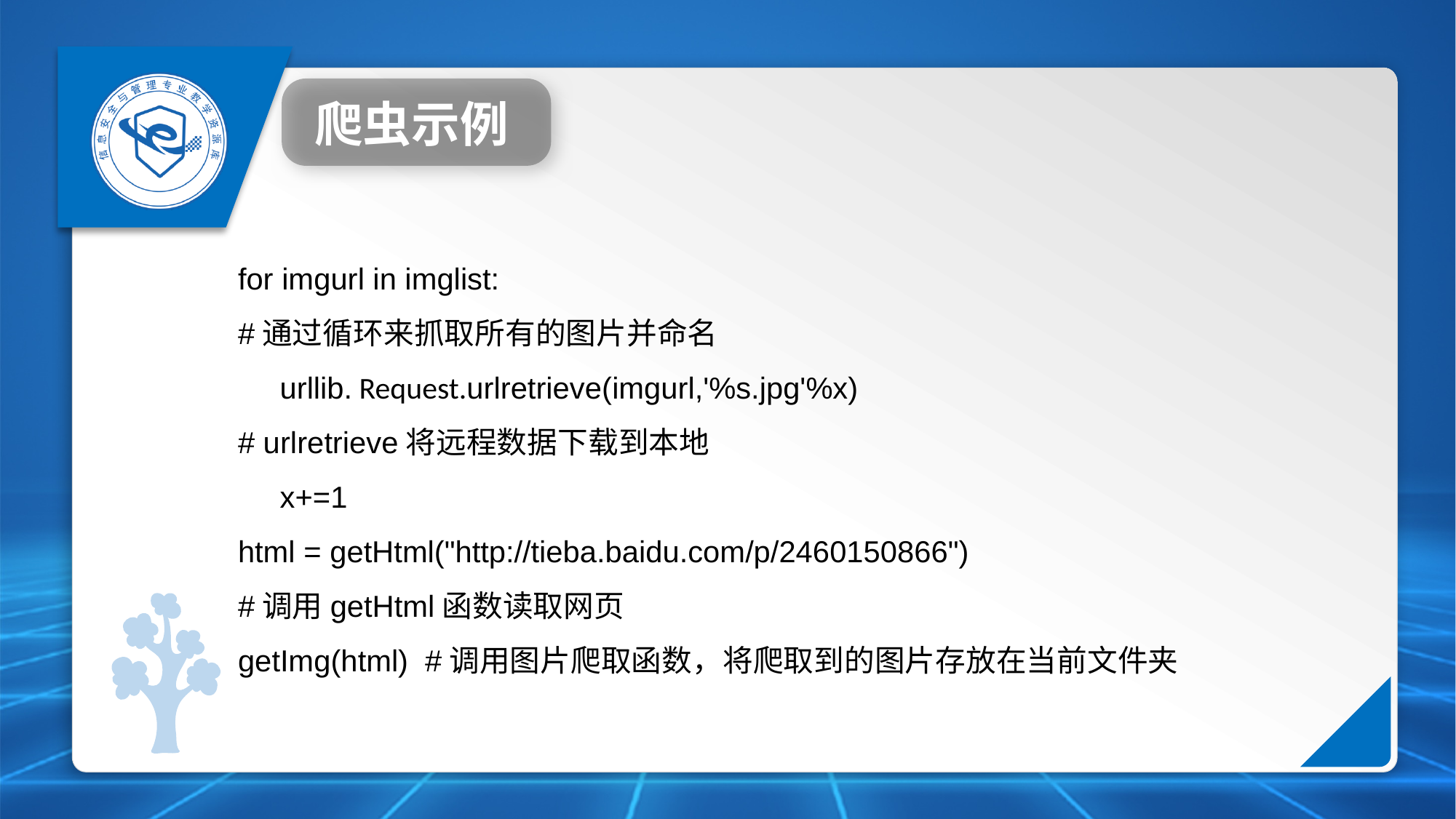

爬虫示例
for imgurl in imglist:
#通过循环来抓取所有的图片并命名
     urllib. Request.urlretrieve(imgurl,'%s.jpg'%x)
# urlretrieve将远程数据下载到本地
     x+=1
html = getHtml("http://tieba.baidu.com/p/2460150866")
#调用getHtml函数读取网页
getImg(html)  #调用图片爬取函数，将爬取到的图片存放在当前文件夹